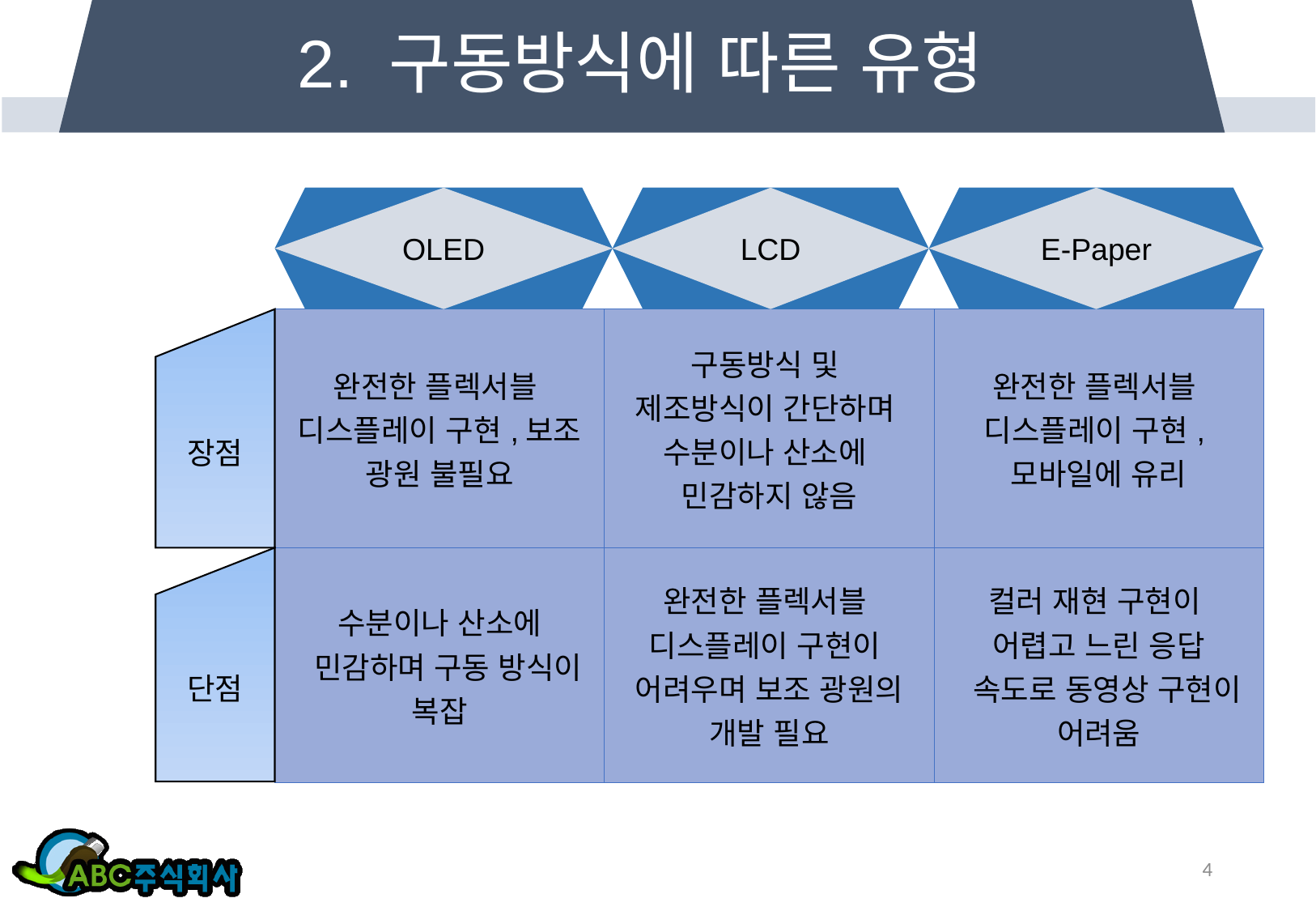

# 2. 구동방식에 따른 유형
OLED
LCD
E-Paper

| 완전한 플렉서블 디스플레이 구현,보조 광원 불필요 | 구동방식 및 제조방식이 간단하며 수분이나 산소에 민감하지 않음 | 완전한 플렉서블 디스플레이 구현, 모바일에 유리 |
| --- | --- | --- |
| 수분이나 산소에 민감하며 구동 방식이 복잡 | 완전한 플렉서블 디스플레이 구현이 어려우며 보조 광원의 개발 필요 | 컬러 재현 구현이 어렵고 느린 응답 속도로 동영상 구현이 어려움 |
장점
단점
4